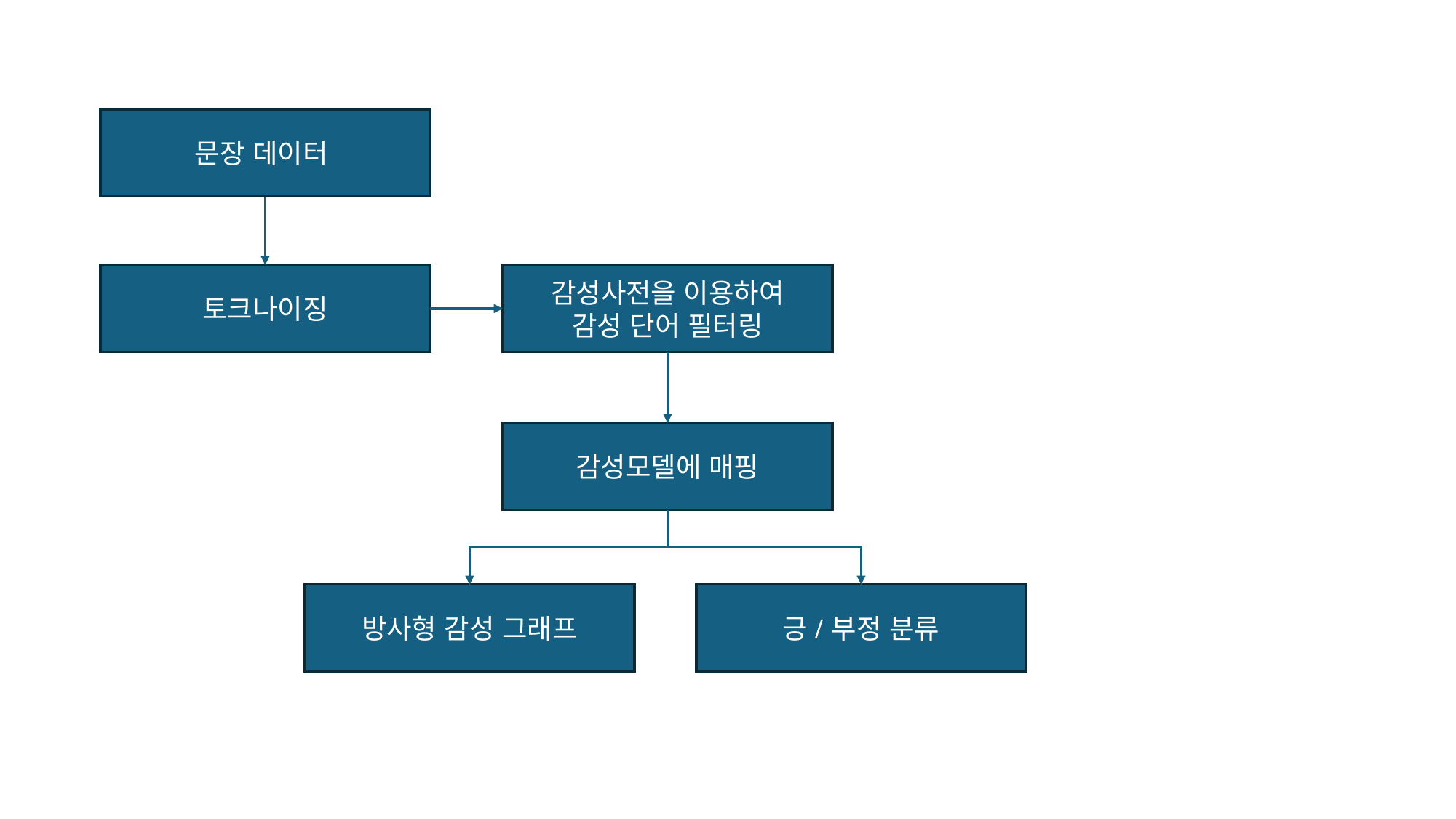

문장 데이터
토크나이징
감성사전을 이용하여
감성 단어 필터링
감성모델에 매핑
방사형 감성 그래프
긍/부정 분류